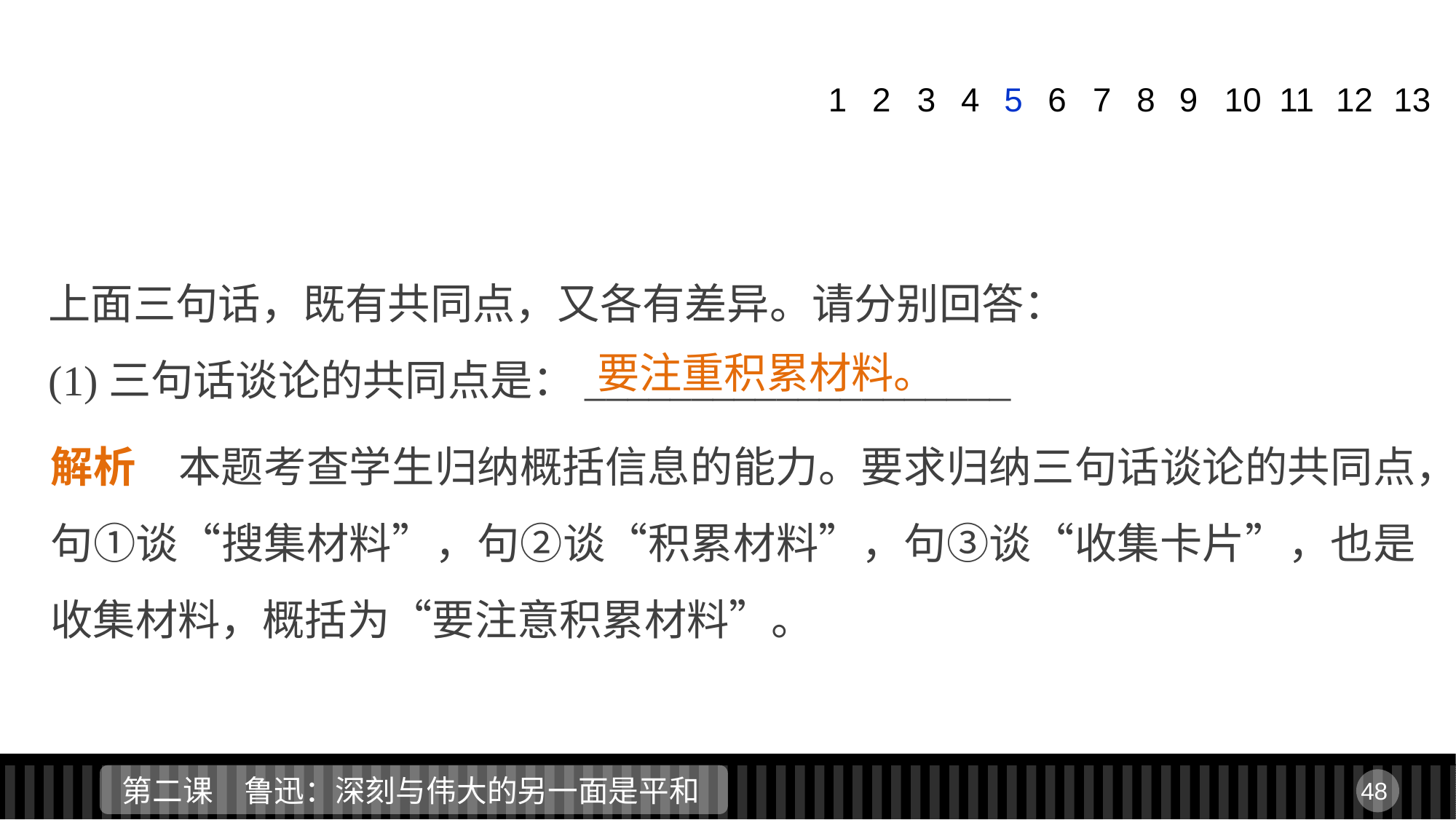

1
2
3
4
5
6
7
8
9
11
12
13
10
上面三句话，既有共同点，又各有差异。请分别回答：
(1)三句话谈论的共同点是：____________________
要注重积累材料。
解析　本题考查学生归纳概括信息的能力。要求归纳三句话谈论的共同点，句①谈“搜集材料”，句②谈“积累材料”，句③谈“收集卡片”，也是收集材料，概括为“要注意积累材料”。